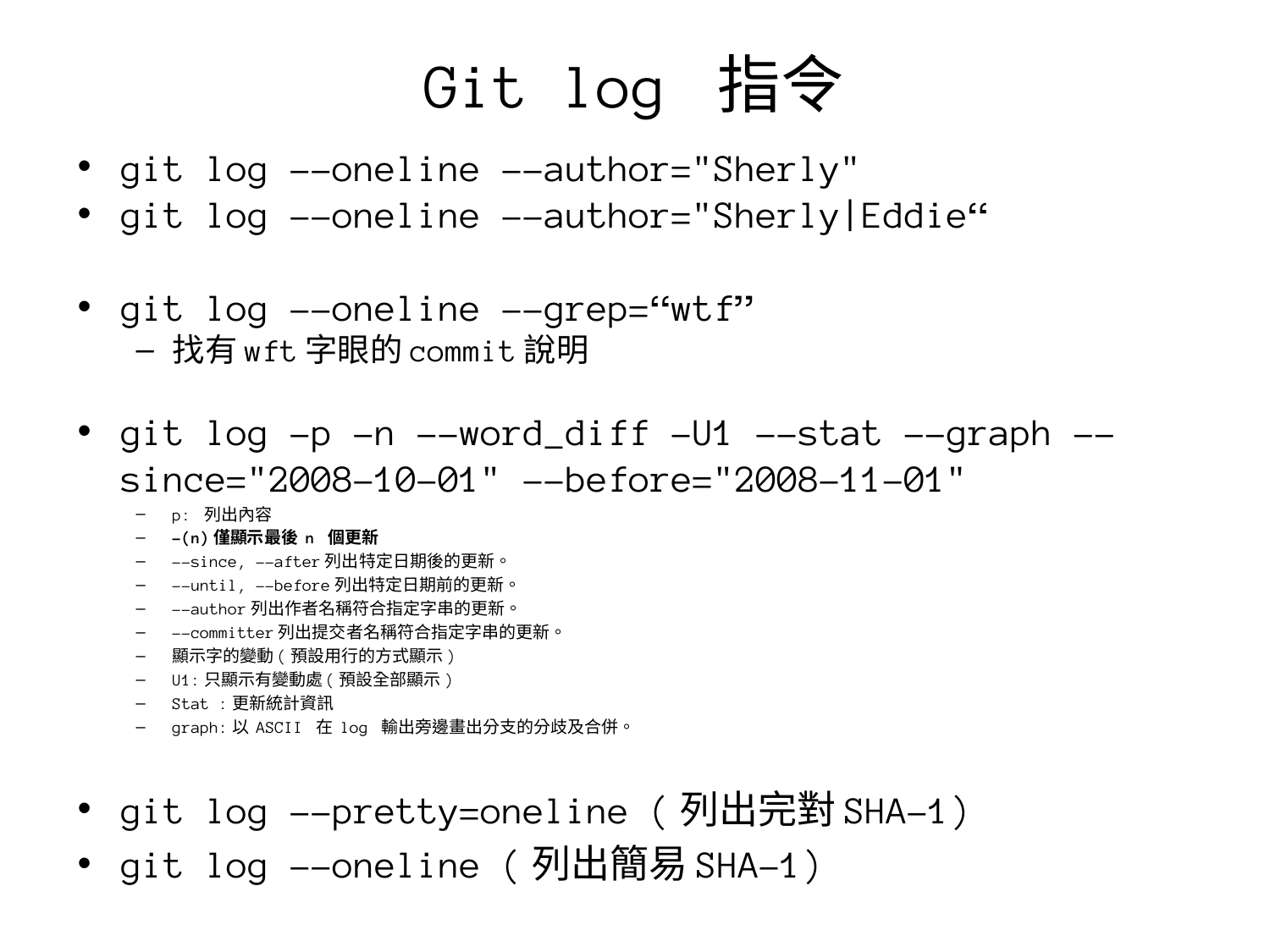

# Git log 指令
git log --oneline --author="Sherly"
git log --oneline --author="Sherly|Eddie“

git log --oneline --grep=“wtf”
找有wft字眼的commit說明

git log -p -n --word_diff -U1 --stat --graph --since="2008-10-01" --before="2008-11-01"
p: 列出內容
-(n)僅顯示最後 n 個更新
--since, --after列出特定日期後的更新。
--until, --before列出特定日期前的更新。
--author列出作者名稱符合指定字串的更新。
--committer列出提交者名稱符合指定字串的更新。
顯示字的變動(預設用行的方式顯示)
U1:只顯示有變動處(預設全部顯示)
Stat :更新統計資訊
graph:以 ASCII 在 log 輸出旁邊畫出分支的分歧及合併。

git log --pretty=oneline (列出完對SHA-1)
git log --oneline (列出簡易SHA-1)